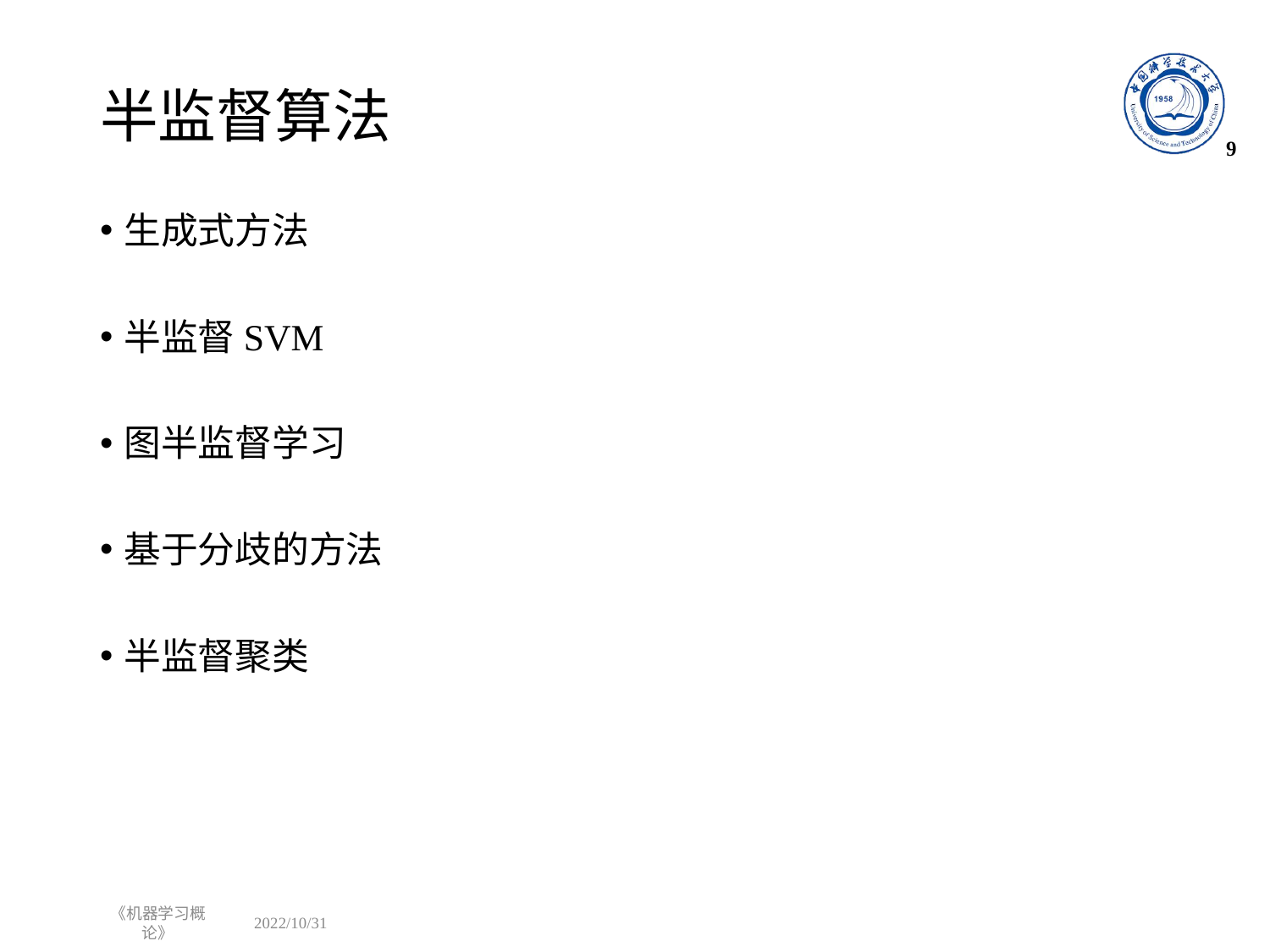

# 半监督算法
9
生成式方法

半监督SVM

图半监督学习

基于分歧的方法

半监督聚类

《机器学习概论》
2022/10/31